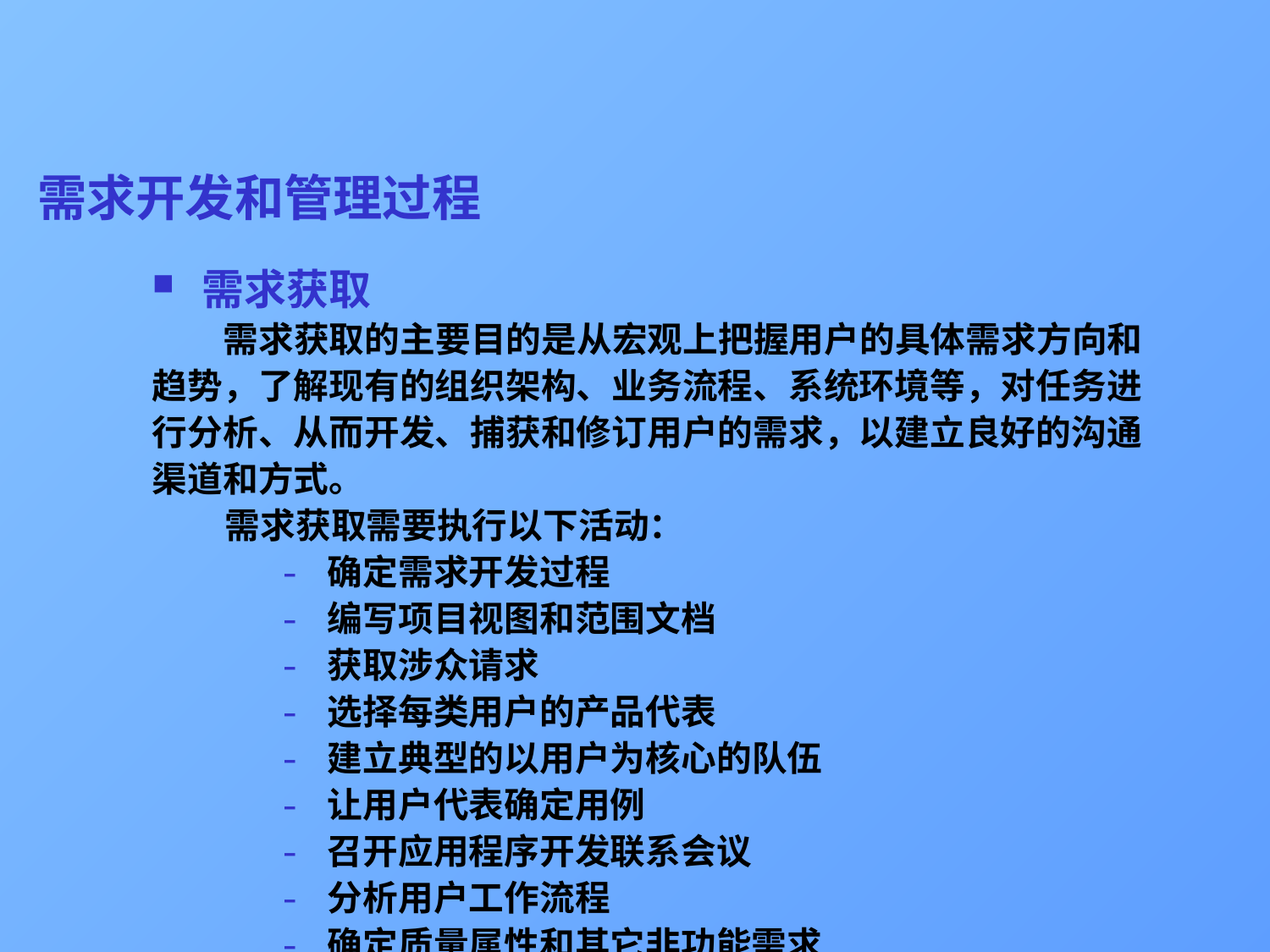

# 需求开发和管理过程
 需求获取
        需求获取的主要目的是从宏观上把握用户的具体需求方向和趋势，了解现有的组织架构、业务流程、系统环境等，对任务进行分析、从而开发、捕获和修订用户的需求，以建立良好的沟通渠道和方式。
        需求获取需要执行以下活动：
 确定需求开发过程
 编写项目视图和范围文档
 获取涉众请求
 选择每类用户的产品代表
 建立典型的以用户为核心的队伍
 让用户代表确定用例
 召开应用程序开发联系会议
 分析用户工作流程
 确定质量属性和其它非功能需求